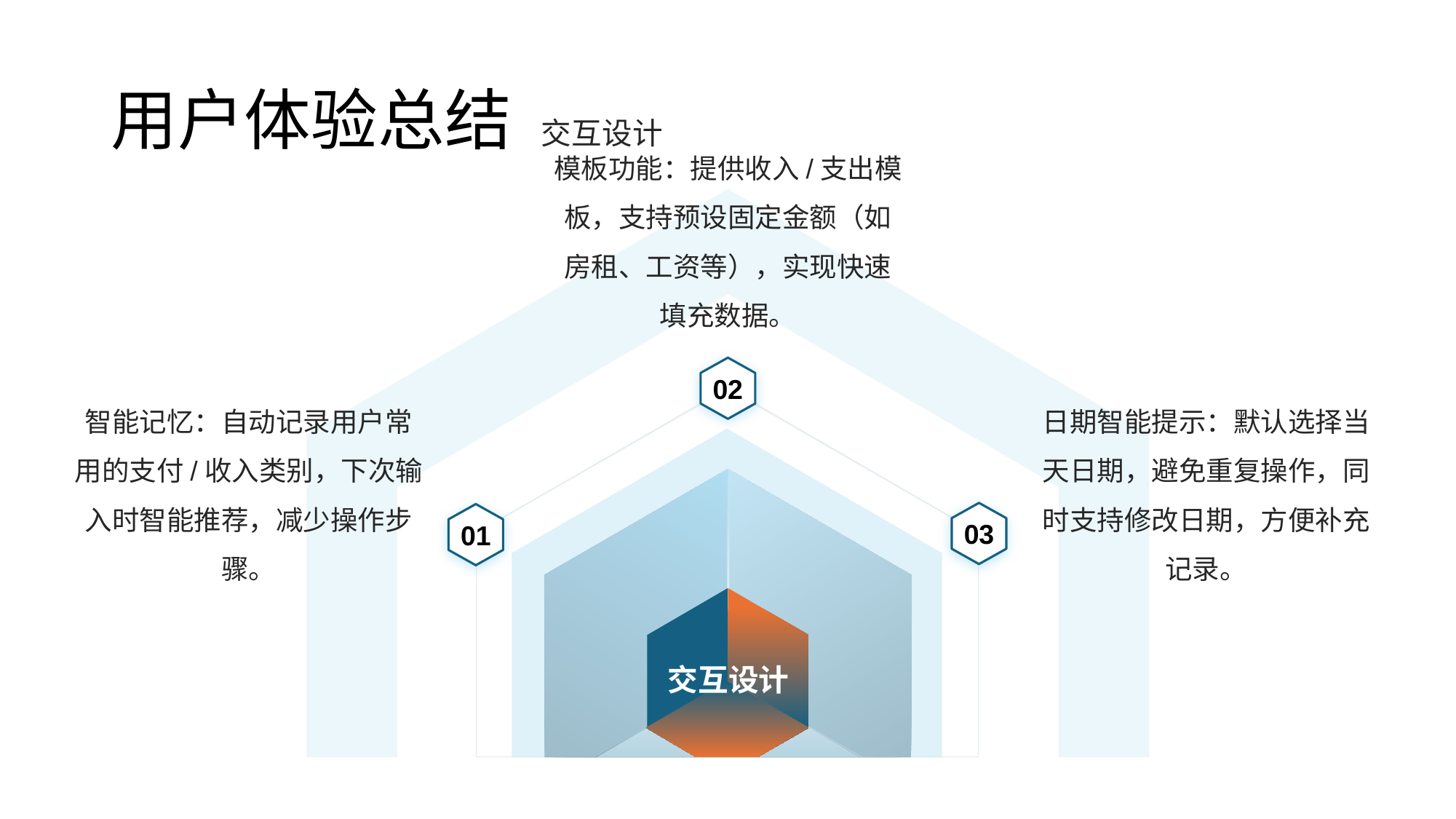

# 用户体验总结  交互设计

模板功能：提供收入/支出模板，支持预设固定金额（如房租、工资等），实现快速填充数据。
02

智能记忆：自动记录用户常用的支付/收入类别，下次输入时智能推荐，减少操作步骤。
日期智能提示：默认选择当天日期，避免重复操作，同时支持修改日期，方便补充记录。

03
01

交互设计